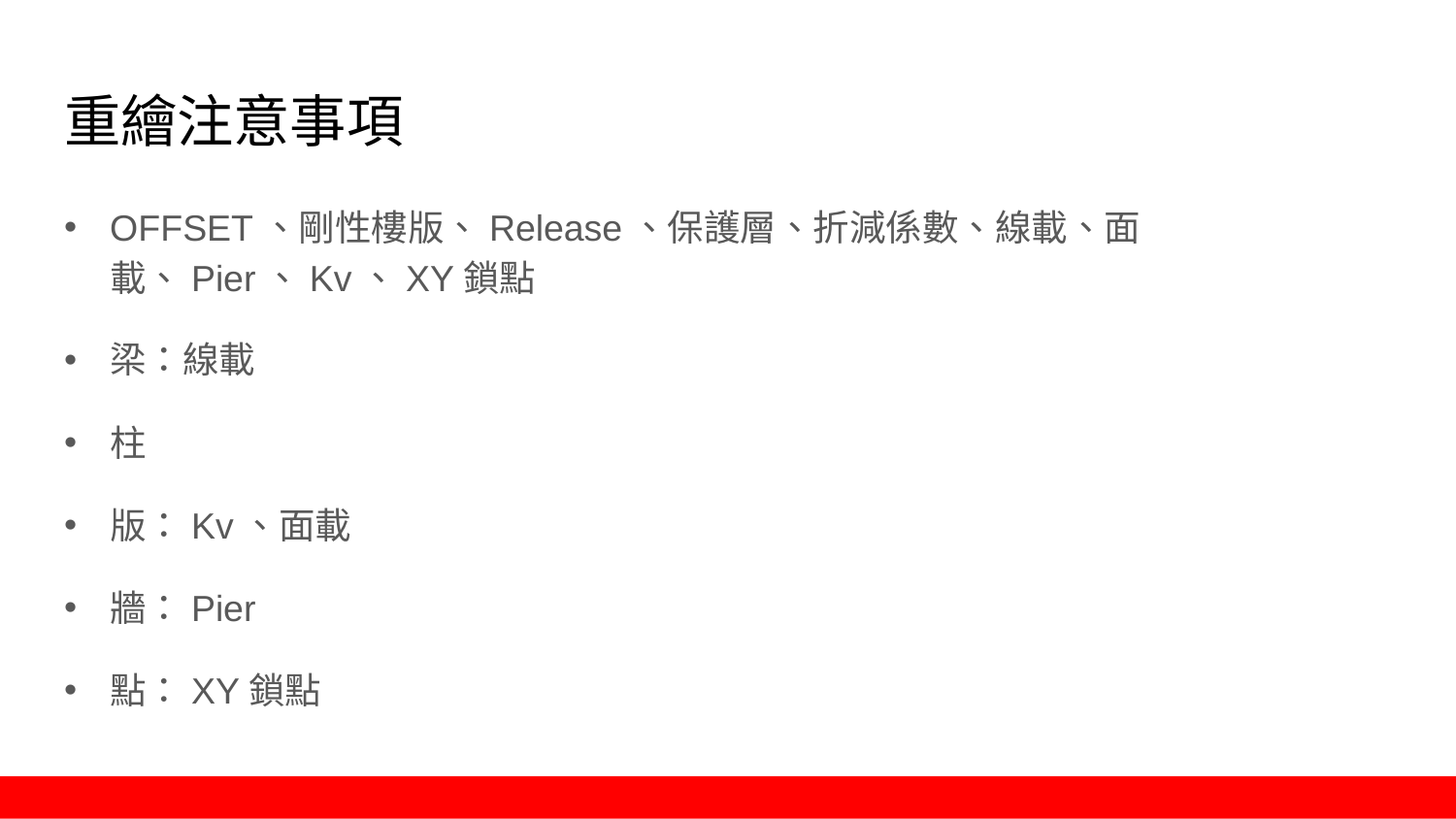

# 重繪注意事項
OFFSET、剛性樓版、Release、保護層、折減係數、線載、面載、Pier、Kv、XY鎖點
梁：線載
柱
版：Kv、面載
牆：Pier
點：XY鎖點